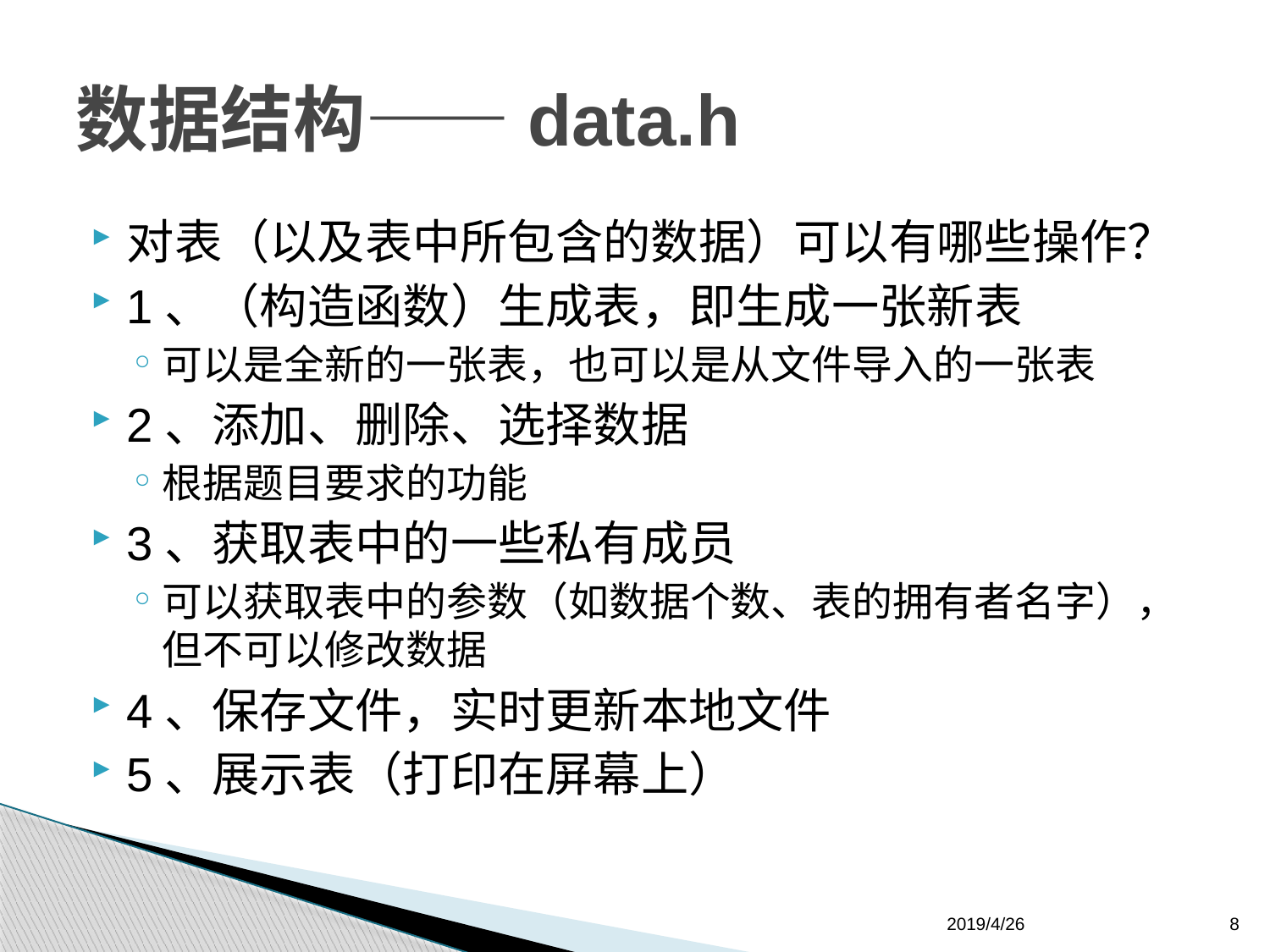

# 数据结构——data.h
对表（以及表中所包含的数据）可以有哪些操作？
1、（构造函数）生成表，即生成一张新表
可以是全新的一张表，也可以是从文件导入的一张表
2、添加、删除、选择数据
根据题目要求的功能
3、获取表中的一些私有成员
可以获取表中的参数（如数据个数、表的拥有者名字），但不可以修改数据
4、保存文件，实时更新本地文件
5、展示表（打印在屏幕上）

2019/4/26
8